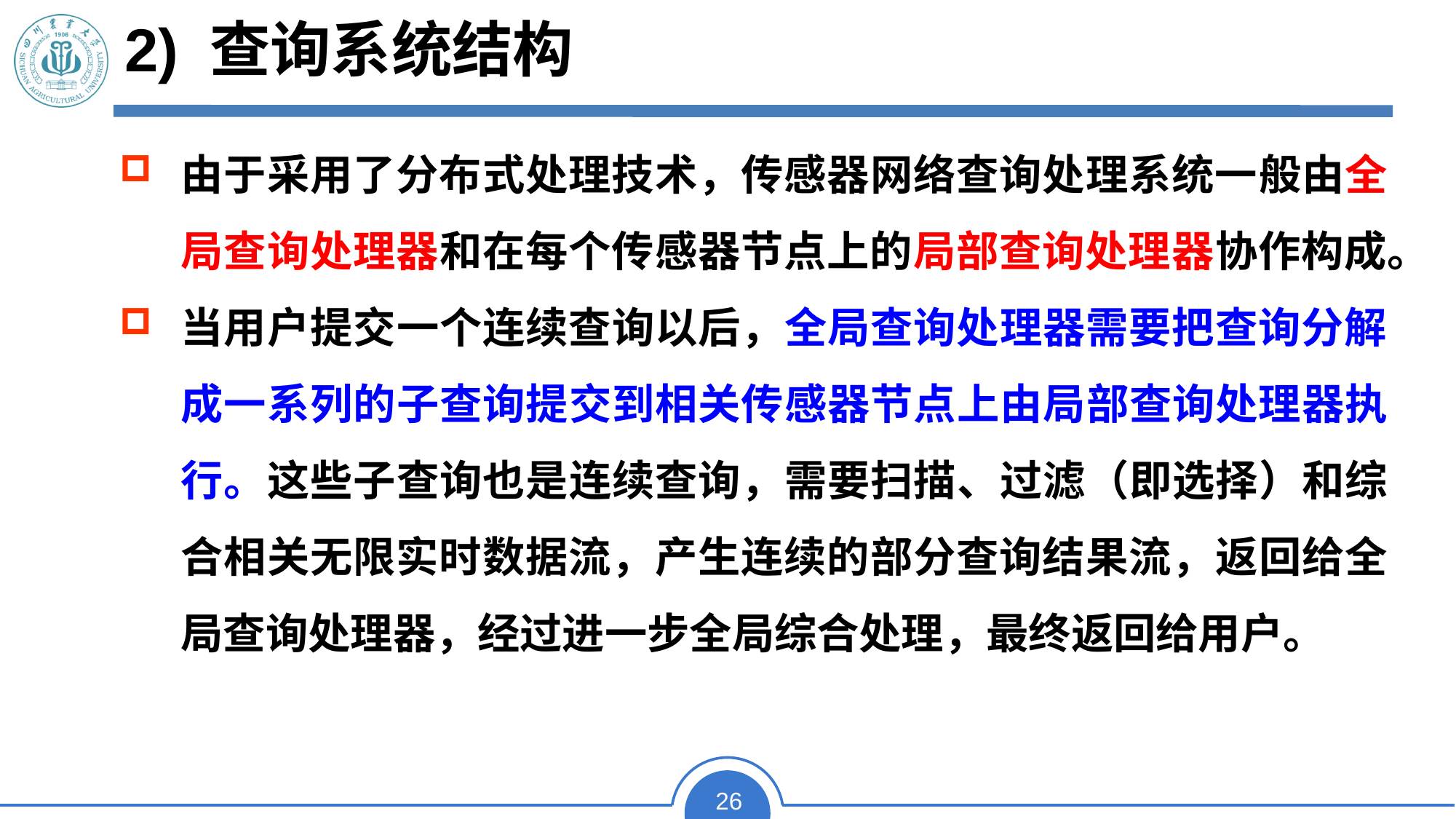

# 2) 查询系统结构
由于采用了分布式处理技术，传感器网络查询处理系统一般由全局查询处理器和在每个传感器节点上的局部查询处理器协作构成。
当用户提交一个连续查询以后，全局查询处理器需要把查询分解成一系列的子查询提交到相关传感器节点上由局部查询处理器执行。这些子查询也是连续查询，需要扫描、过滤（即选择）和综合相关无限实时数据流，产生连续的部分查询结果流，返回给全局查询处理器，经过进一步全局综合处理，最终返回给用户。